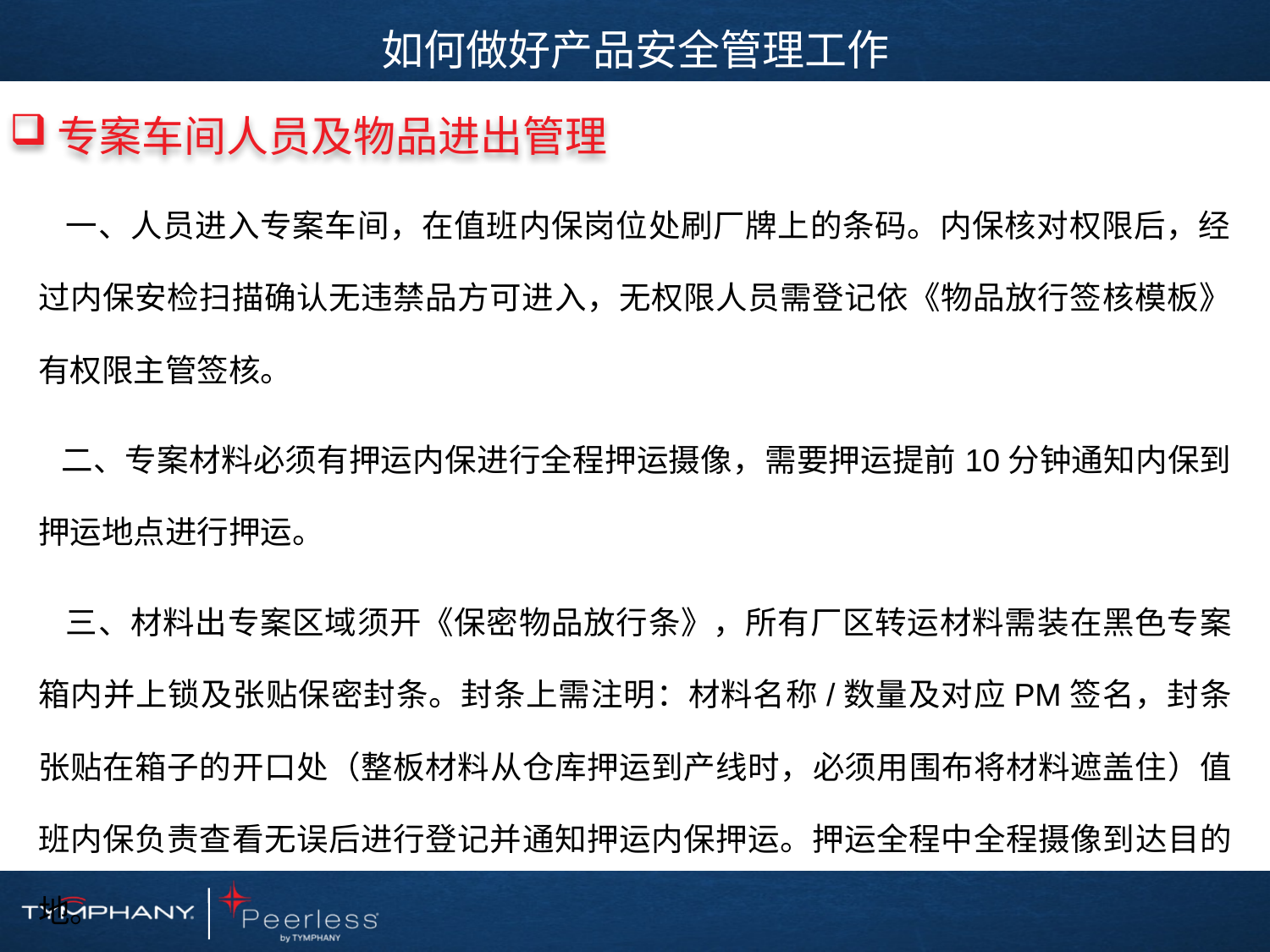

如何做好产品安全管理工作
专案车间人员及物品进出管理
  一、人员进入专案车间，在值班内保岗位处刷厂牌上的条码。内保核对权限后，经过内保安检扫描确认无违禁品方可进入，无权限人员需登记依《物品放行签核模板》有权限主管签核。
  二、专案材料必须有押运内保进行全程押运摄像，需要押运提前10分钟通知内保到押运地点进行押运。
  三、材料出专案区域须开《保密物品放行条》，所有厂区转运材料需装在黑色专案箱内并上锁及张贴保密封条。封条上需注明：材料名称/数量及对应PM签名，封条张贴在箱子的开口处（整板材料从仓库押运到产线时，必须用围布将材料遮盖住）值班内保负责查看无误后进行登记并通知押运内保押运。押运全程中全程摄像到达目的地。